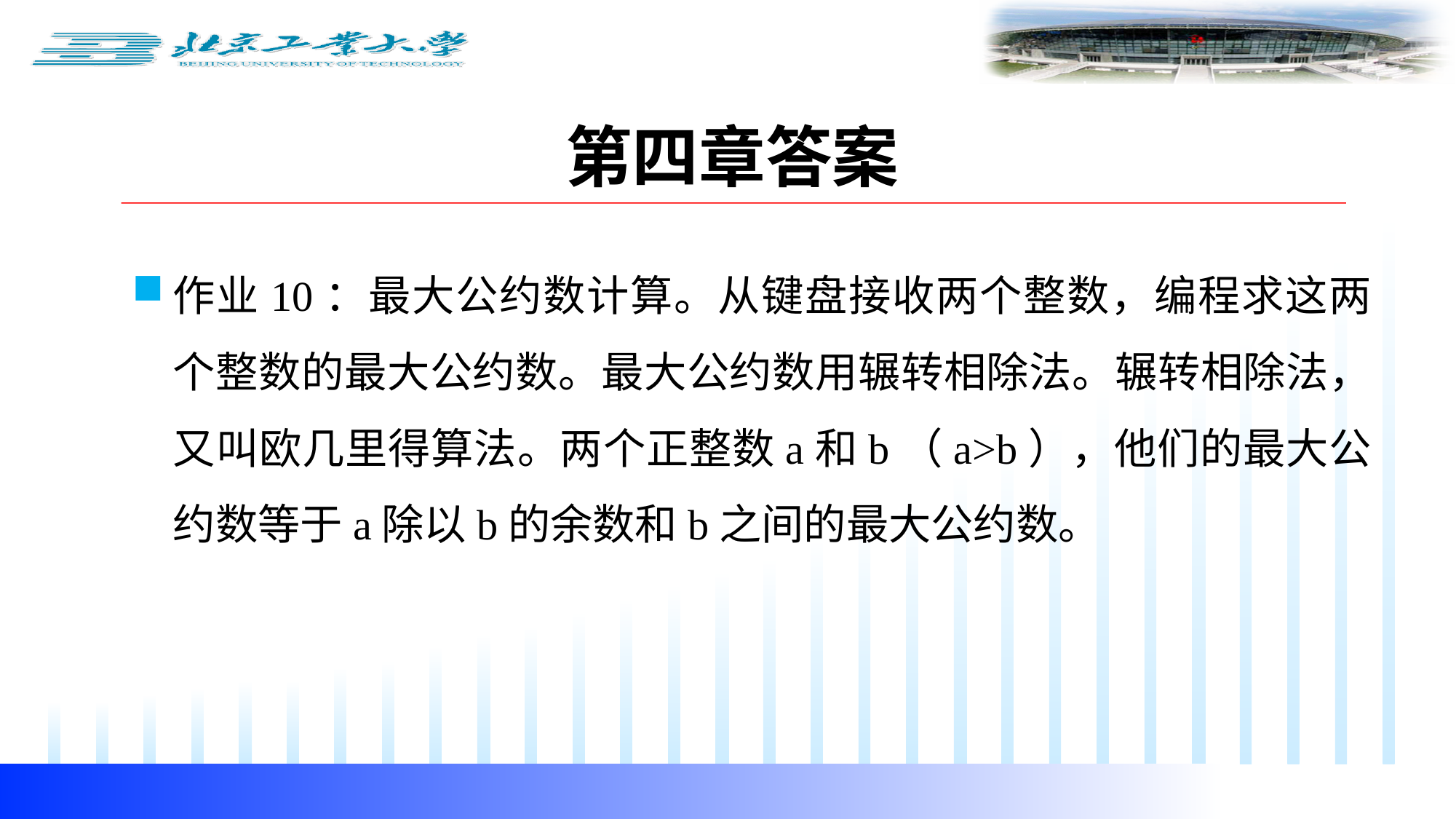

第四章答案
作业10：最大公约数计算。从键盘接收两个整数，编程求这两个整数的最大公约数。最大公约数用辗转相除法。辗转相除法，又叫欧几里得算法。两个正整数a和b（a>b），他们的最大公约数等于a除以b的余数和b之间的最大公约数。